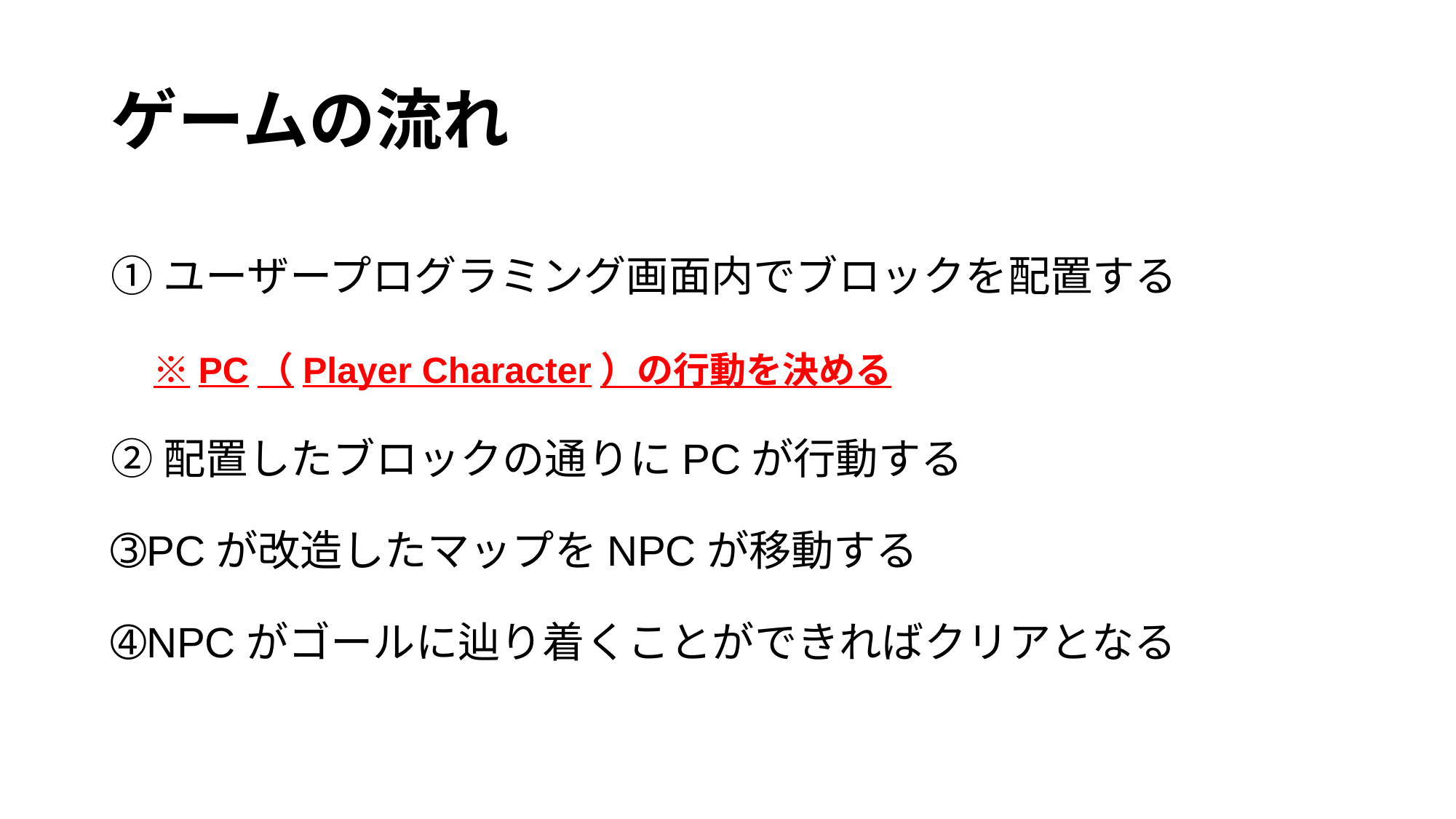

# ゲームの流れ
➀ユーザープログラミング画面内でブロックを配置する
　※PC（Player Character）の行動を決める
➁配置したブロックの通りにPCが行動する
➂PCが改造したマップをNPCが移動する
➃NPCがゴールに辿り着くことができればクリアとなる